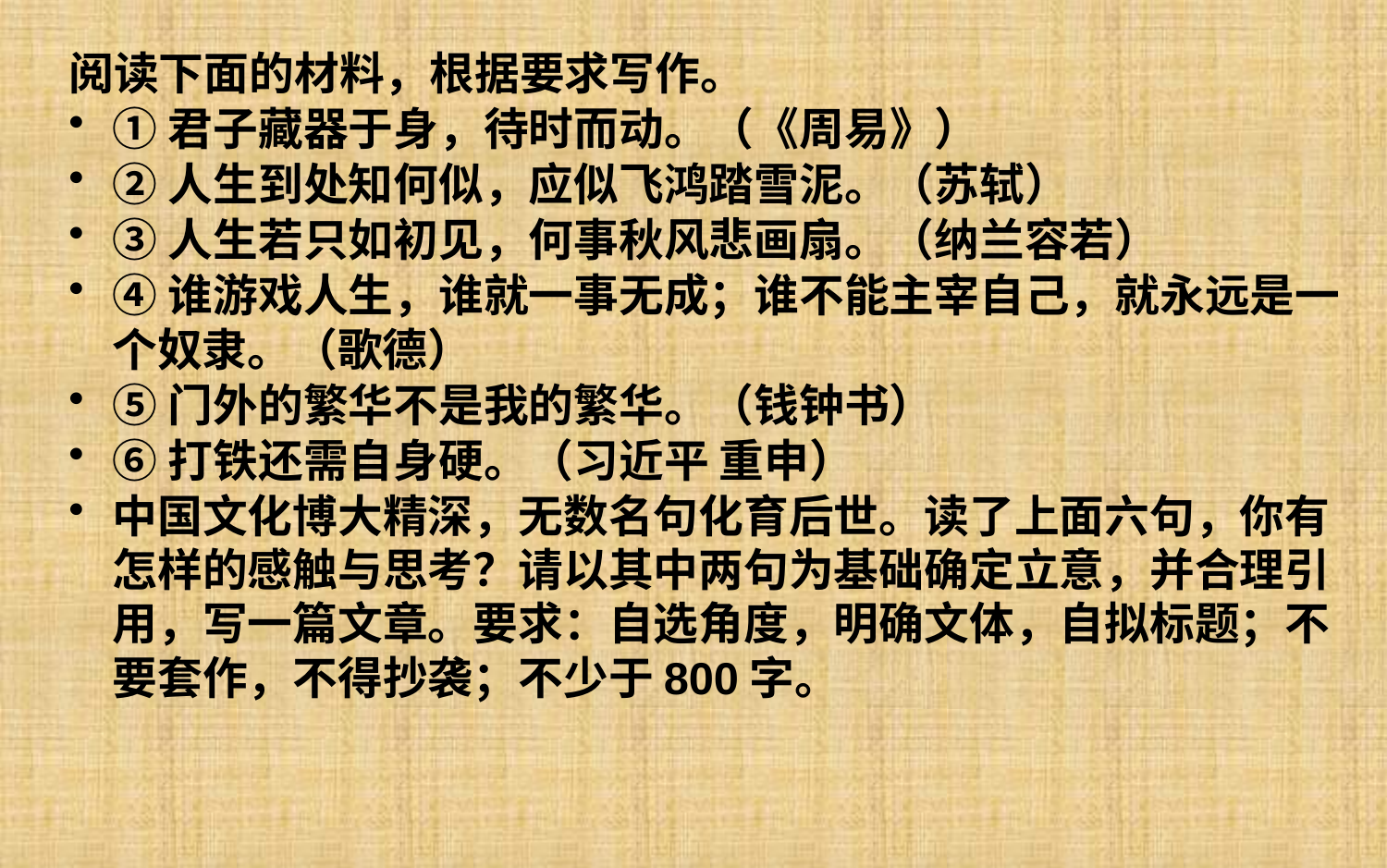

阅读下面的材料，根据要求写作。
①君子藏器于身，待时而动。（《周易》）
②人生到处知何似，应似飞鸿踏雪泥。（苏轼）
③人生若只如初见，何事秋风悲画扇。（纳兰容若）
④谁游戏人生，谁就一事无成；谁不能主宰自己，就永远是一个奴隶。（歌德）
⑤门外的繁华不是我的繁华。（钱钟书）
⑥打铁还需自身硬。（习近平 重申）
中国文化博大精深，无数名句化育后世。读了上面六句，你有怎样的感触与思考？请以其中两句为基础确定立意，并合理引用，写一篇文章。要求：自选角度，明确文体，自拟标题；不要套作，不得抄袭；不少于800字。